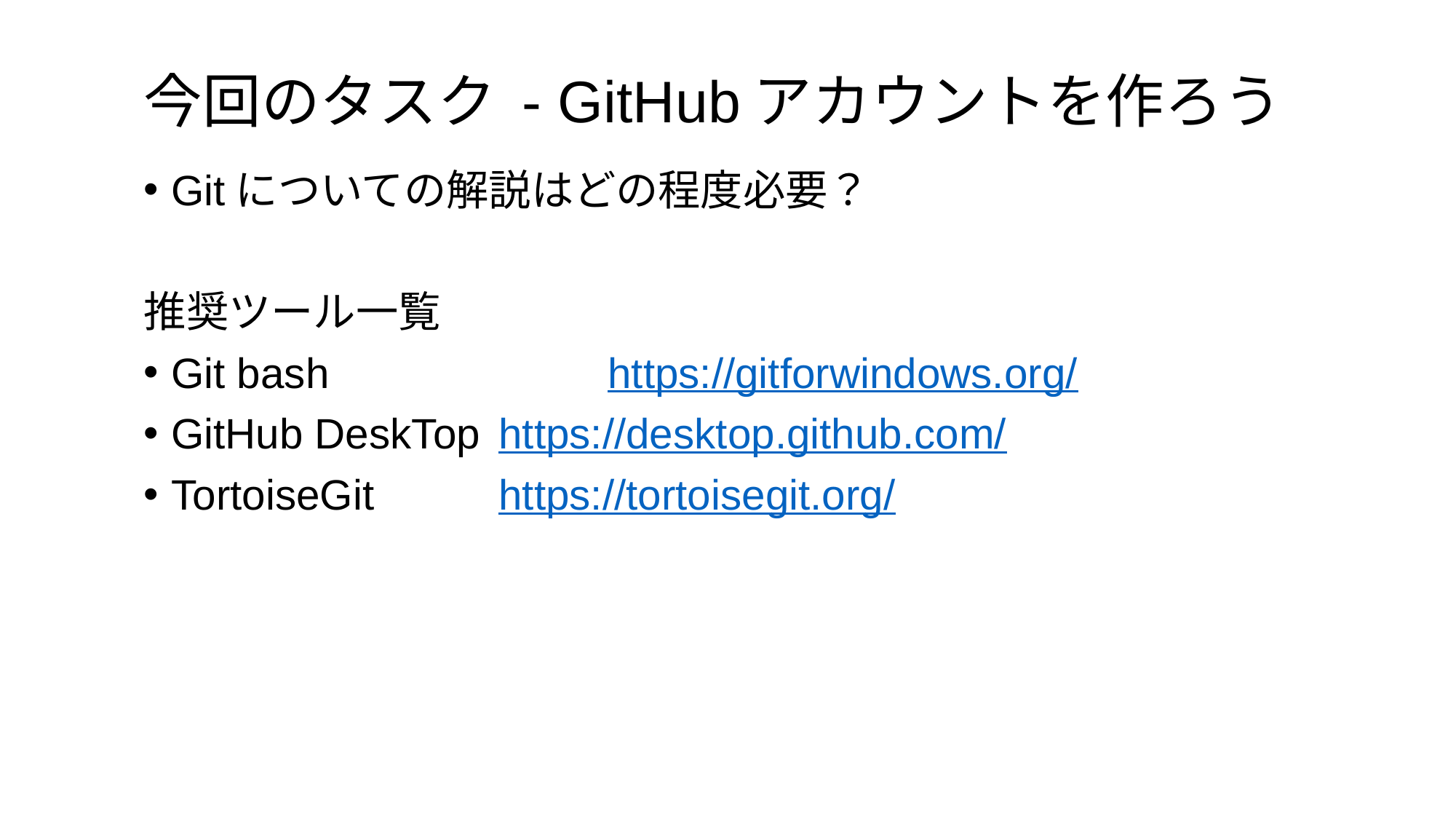

# 今回のタスク - GitHubアカウントを作ろう
Gitについての解説はどの程度必要？

推奨ツール一覧
Git bash			https://gitforwindows.org/
GitHub DeskTop	https://desktop.github.com/
TortoiseGit		https://tortoisegit.org/